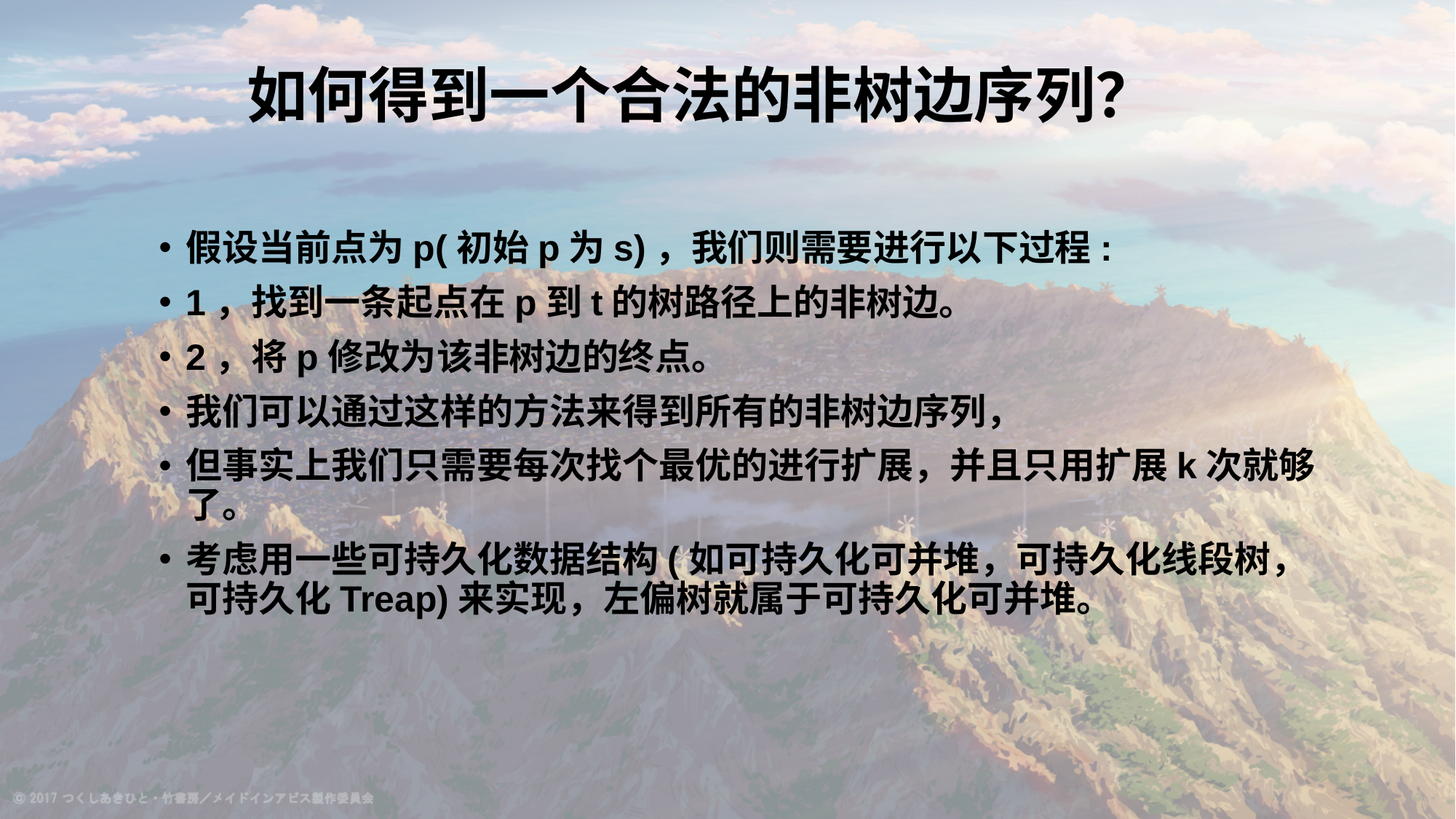

# 如何得到一个合法的非树边序列？
假设当前点为p(初始p为s)，我们则需要进行以下过程:
1，找到一条起点在p到t的树路径上的非树边。
2，将p修改为该非树边的终点。
我们可以通过这样的方法来得到所有的非树边序列，
但事实上我们只需要每次找个最优的进行扩展，并且只用扩展k次就够了。
考虑用一些可持久化数据结构(如可持久化可并堆，可持久化线段树，可持久化Treap)来实现，左偏树就属于可持久化可并堆。